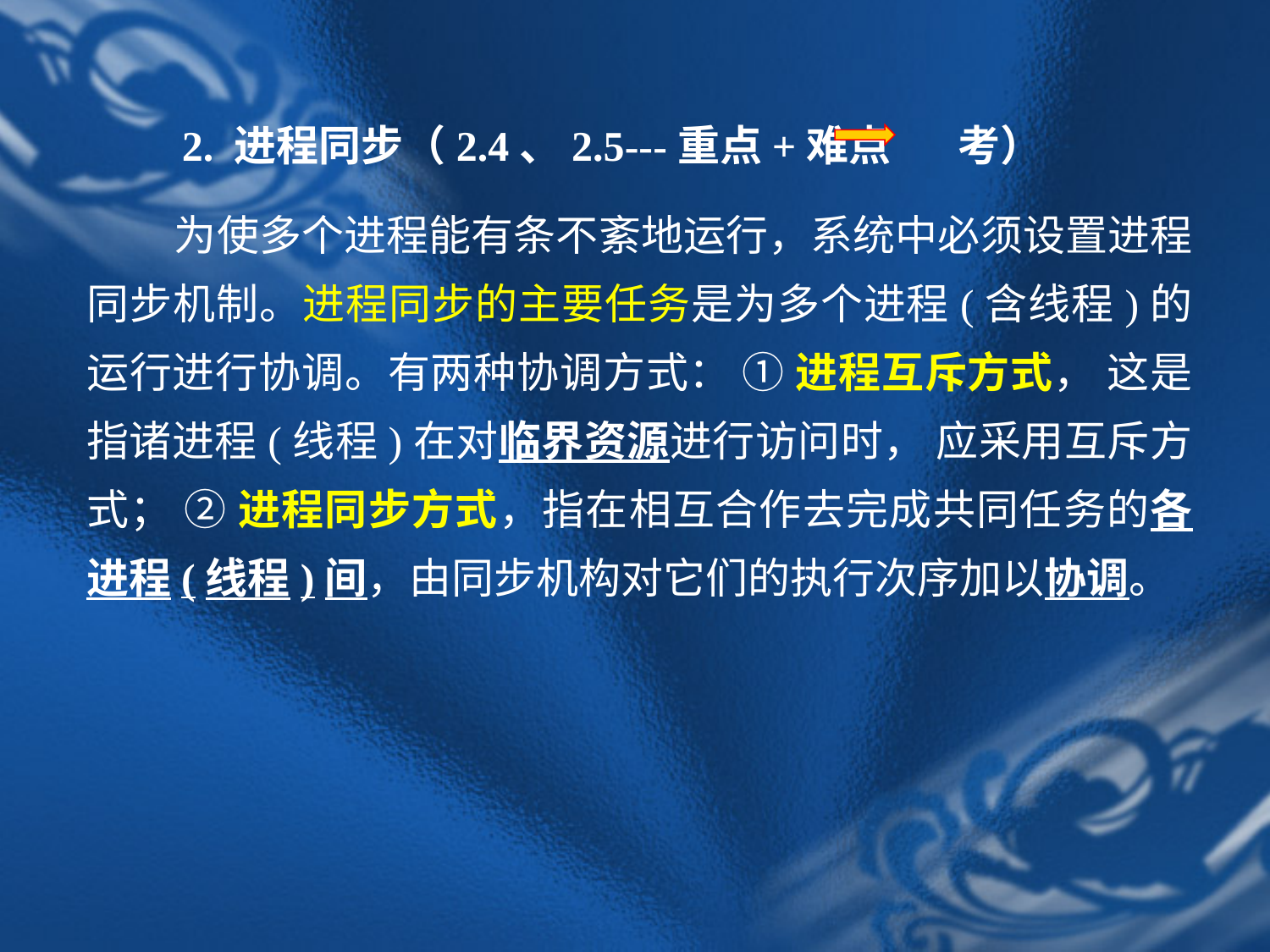

2. 进程同步（2.4、2.5---重点+难点       考）
        为使多个进程能有条不紊地运行，系统中必须设置进程同步机制。进程同步的主要任务是为多个进程(含线程)的运行进行协调。有两种协调方式： ① 进程互斥方式， 这是指诸进程(线程)在对临界资源进行访问时， 应采用互斥方式； ② 进程同步方式，指在相互合作去完成共同任务的各进程(线程)间，由同步机构对它们的执行次序加以协调。